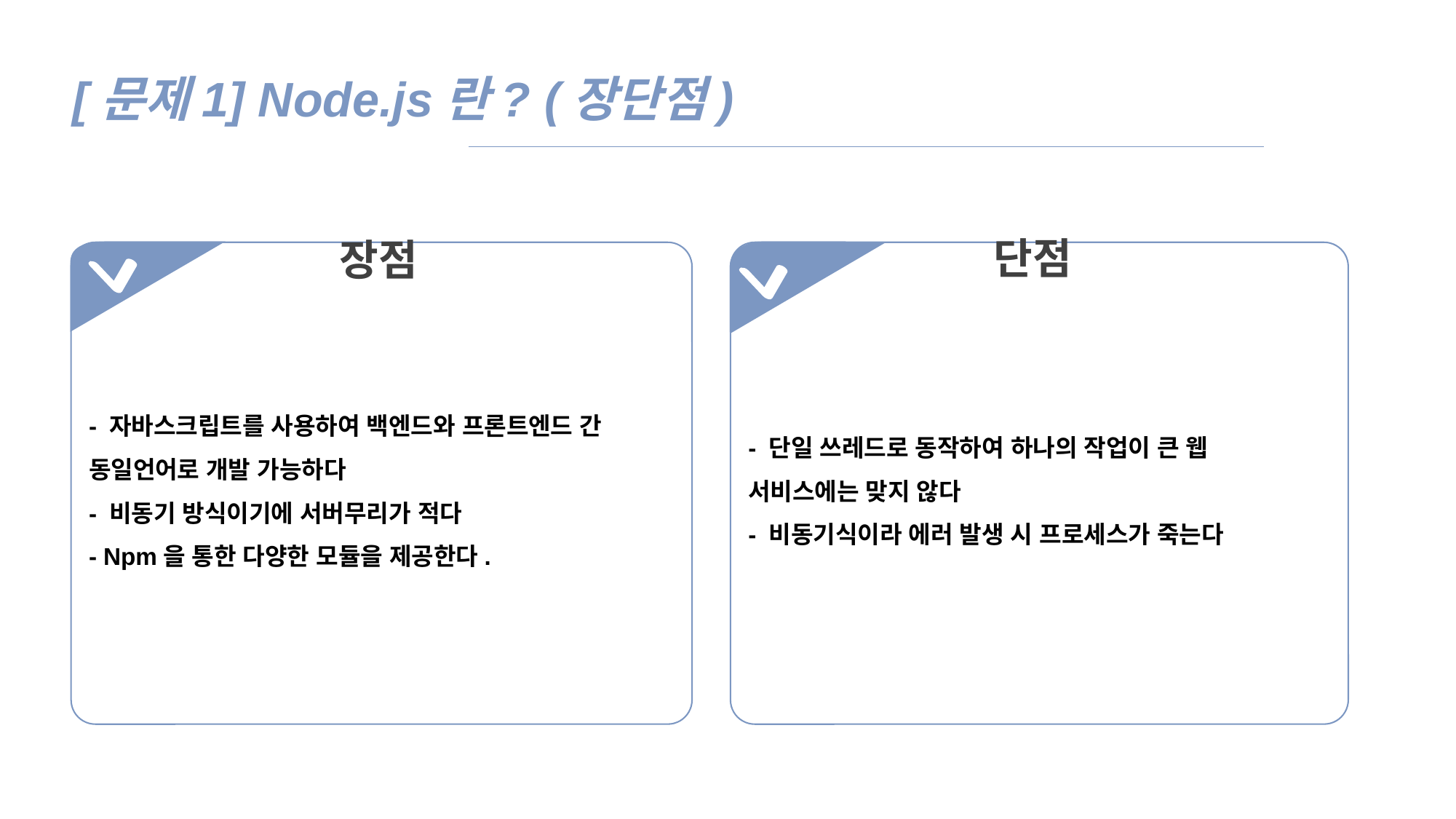

[문제1] Node.js란? (장단점)
단점
장점
- 자바스크립트를 사용하여 백엔드와 프론트엔드 간 동일언어로 개발 가능하다
- 비동기 방식이기에 서버무리가 적다
- Npm을 통한 다양한 모듈을 제공한다.

- 단일 쓰레드로 동작하여 하나의 작업이 큰 웹       서비스에는 맞지 않다
- 비동기식이라 에러 발생 시 프로세스가 죽는다